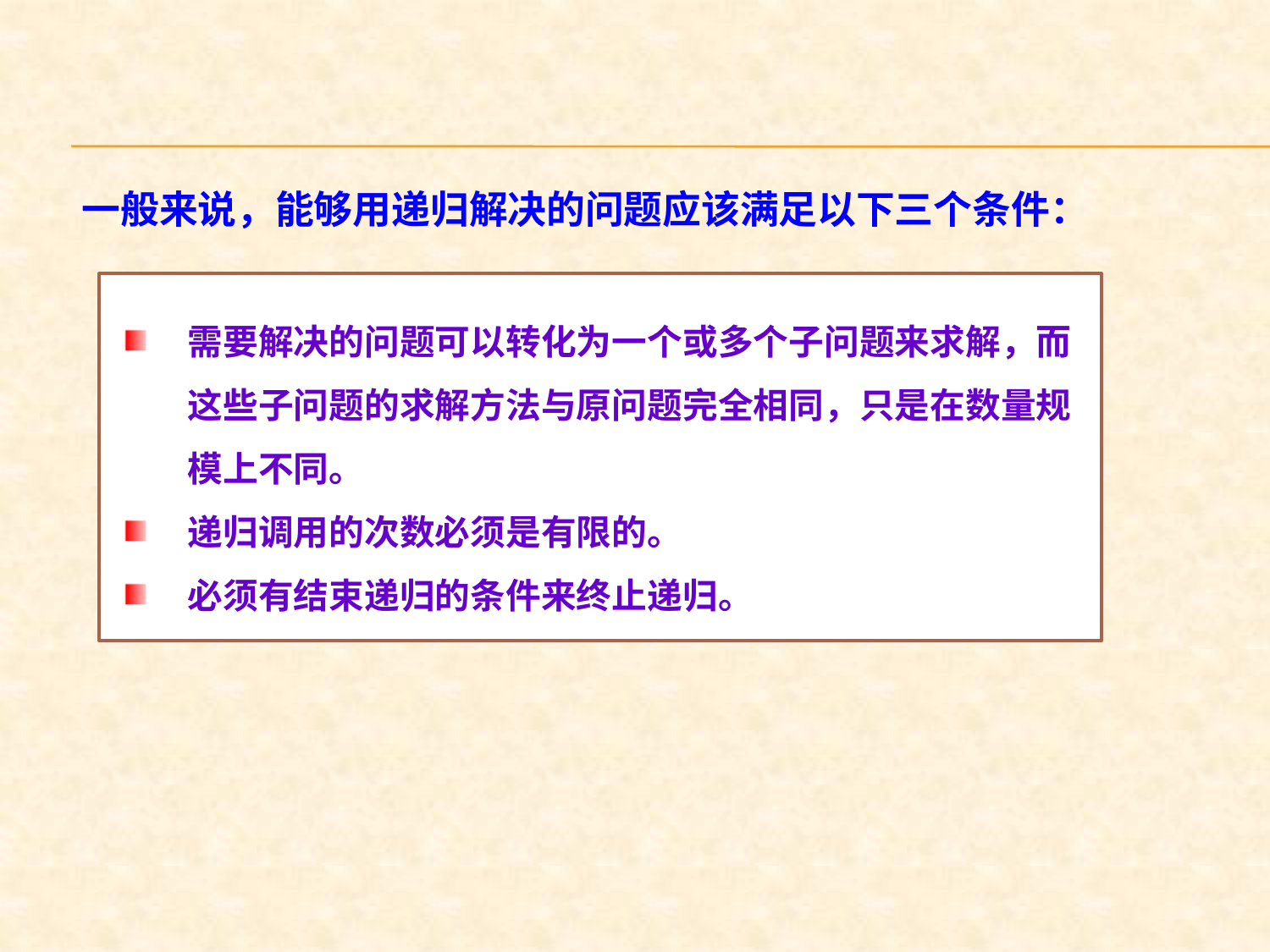

一般来说，能够用递归解决的问题应该满足以下三个条件：
需要解决的问题可以转化为一个或多个子问题来求解，而这些子问题的求解方法与原问题完全相同，只是在数量规模上不同。
递归调用的次数必须是有限的。
必须有结束递归的条件来终止递归。
4